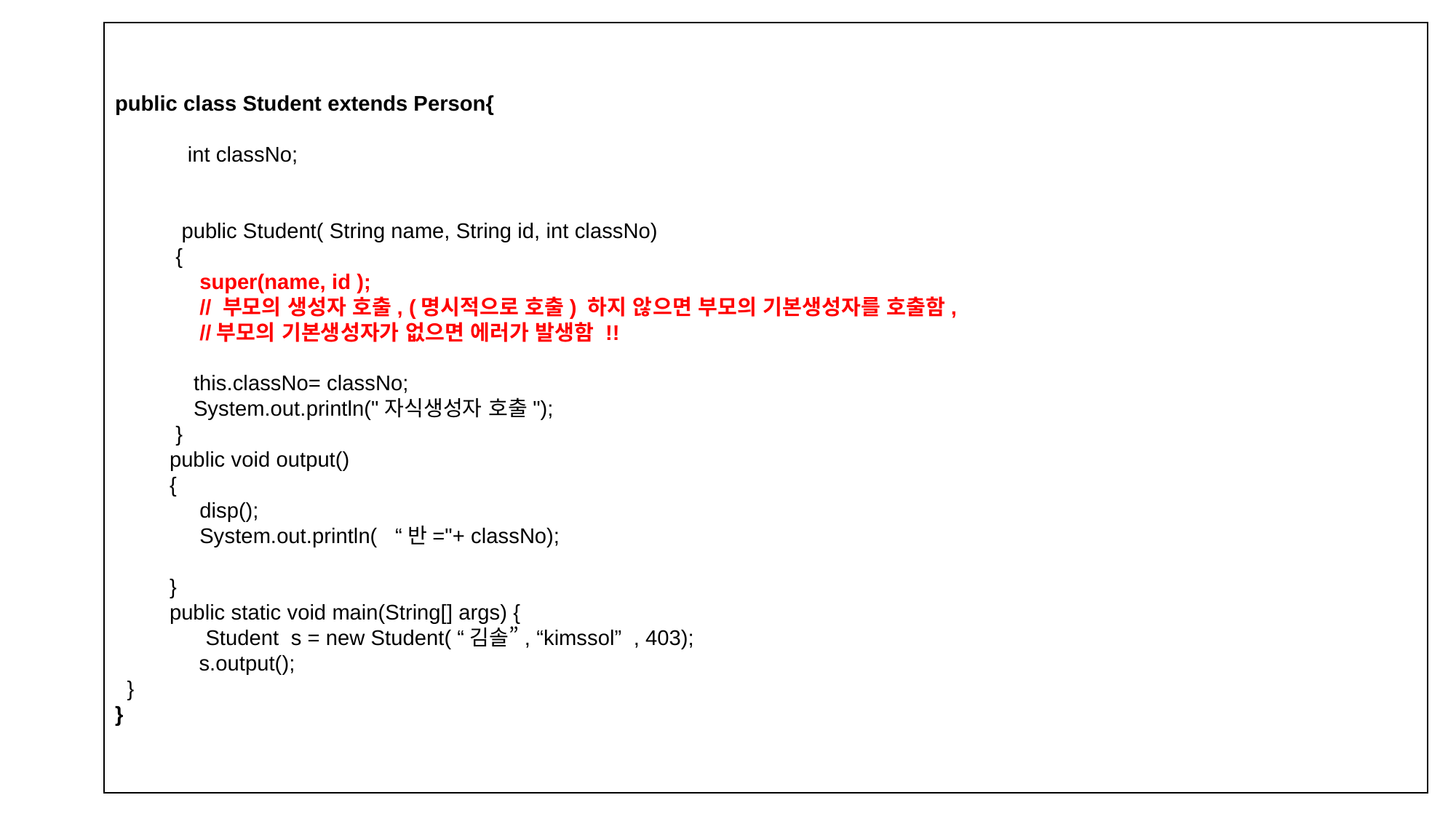

public class Student extends Person{

   int classNo;

  public Student( String name, String id, int classNo)
 {
     super(name, id );
     // 부모의 생성자 호출, (명시적으로 호출) 하지 않으면 부모의 기본생성자를 호출함,
     //부모의 기본생성자가 없으면 에러가 발생함 !!

    this.classNo= classNo;
    System.out.println("자식생성자 호출");
 }
public void output()
{
     disp();
     System.out.println(   “반="+ classNo);

}
public static void main(String[] args) {
      Student  s = new Student( “김솔”, “kimssol”  , 403);
              s.output();
  }
}